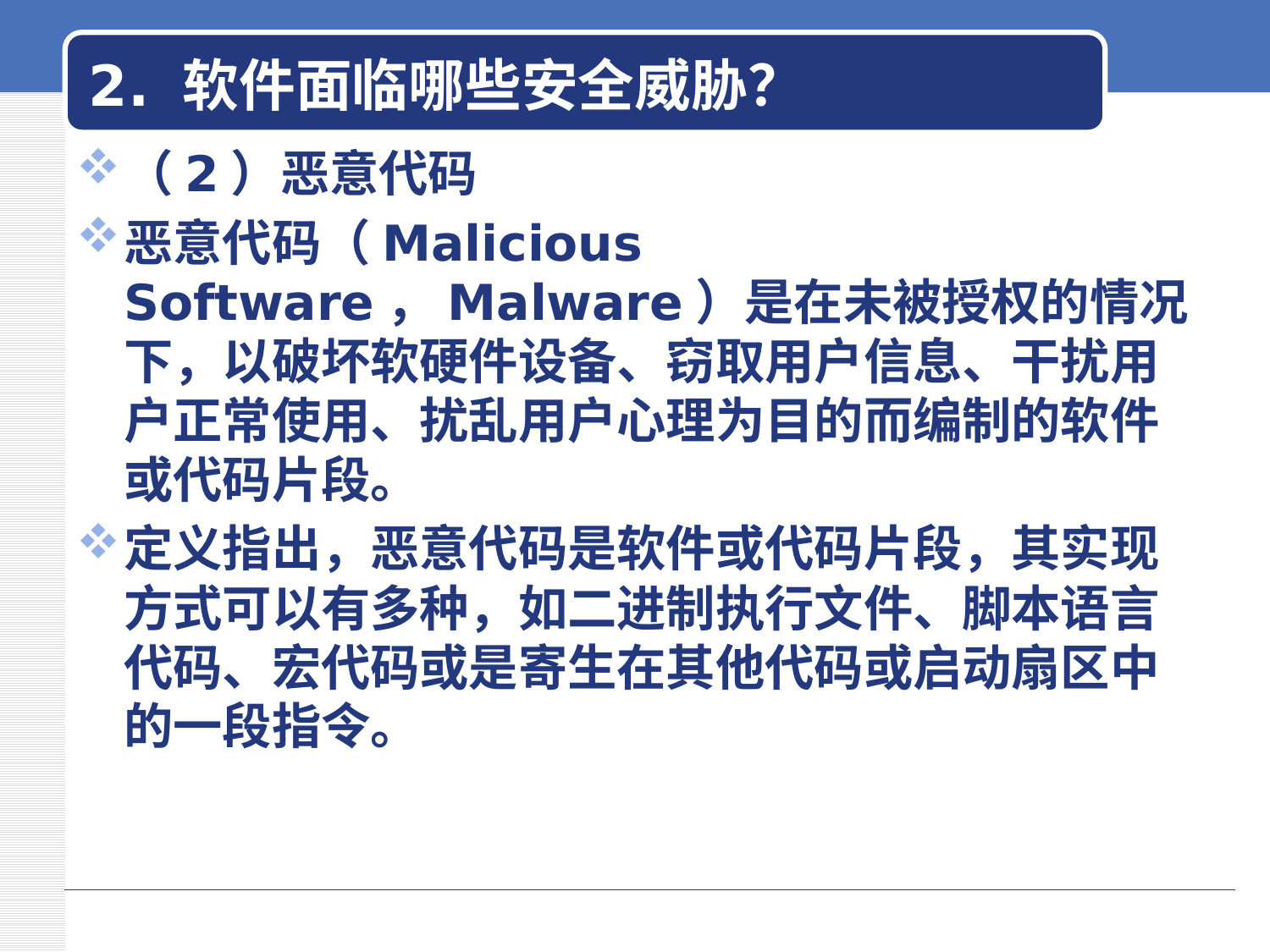

# 2. 软件面临哪些安全威胁？
（2）恶意代码
恶意代码（Malicious Software，Malware）是在未被授权的情况下，以破坏软硬件设备、窃取用户信息、干扰用户正常使用、扰乱用户心理为目的而编制的软件或代码片段。
定义指出，恶意代码是软件或代码片段，其实现方式可以有多种，如二进制执行文件、脚本语言代码、宏代码或是寄生在其他代码或启动扇区中的一段指令。